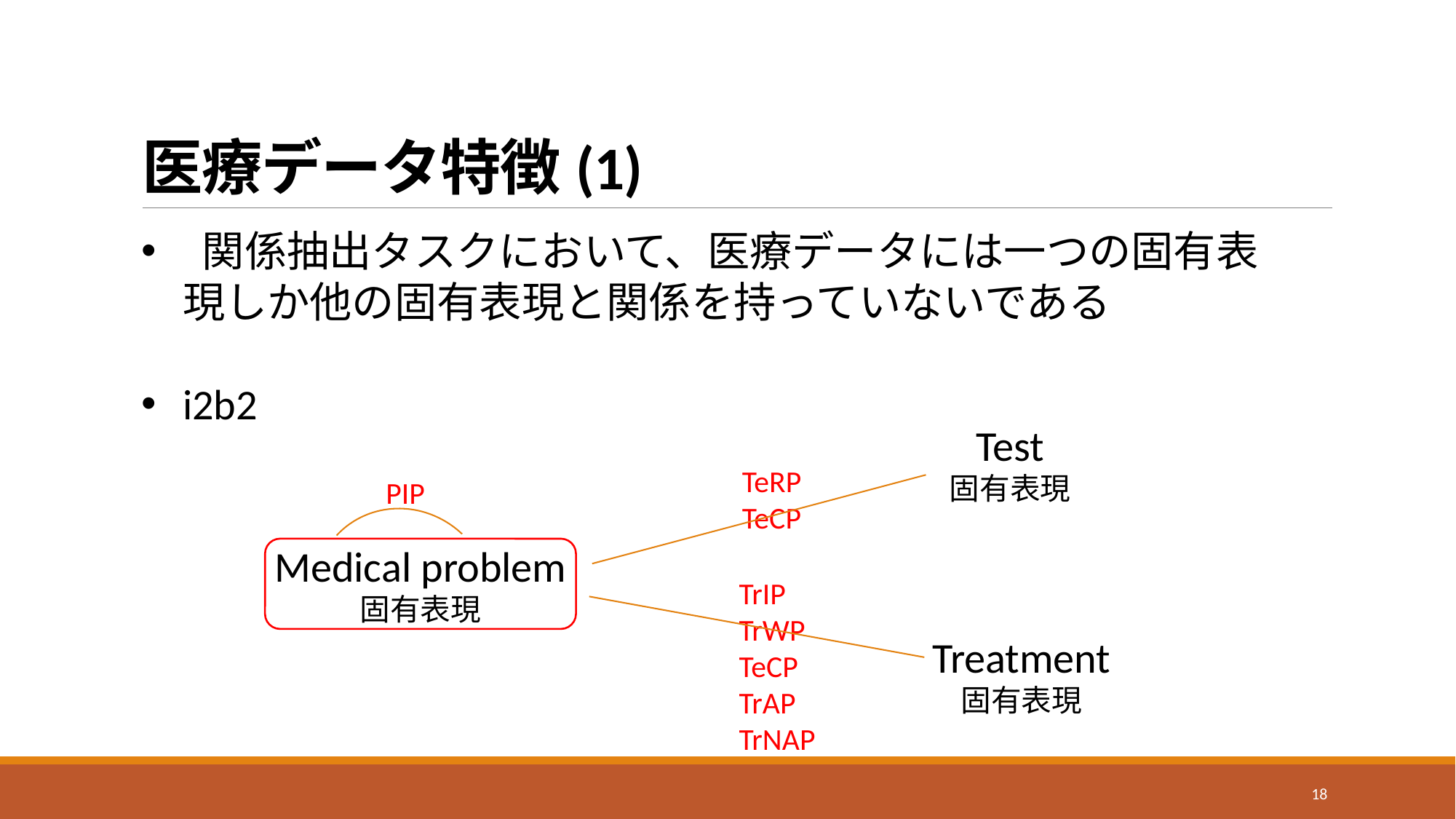

# 医療データ特徴(1)
 関係抽出タスクにおいて、医療データには一つの固有表現しか他の固有表現と関係を持っていないである

i2b2
Test
固有表現
TeRP
TeCP
PIP

Medical problem
固有表現

TrIP
TrWP
TeCP
TrAP
TrNAP
Treatment
固有表現
18